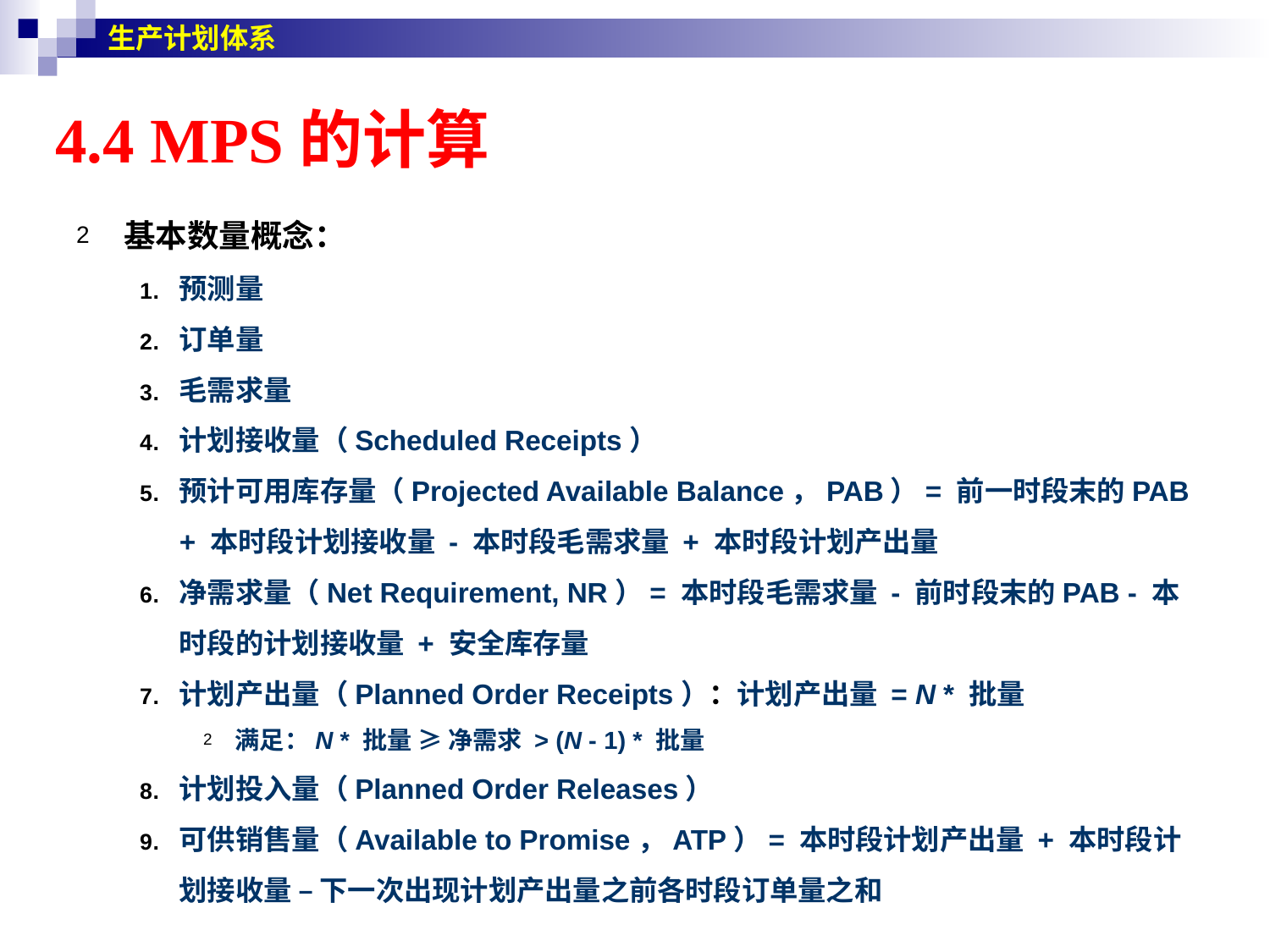

生产计划体系
# 4.4 MPS的计算
基本数量概念：
预测量
订单量
毛需求量
计划接收量（Scheduled Receipts）
预计可用库存量（Projected Available Balance，PAB）= 前一时段末的PAB + 本时段计划接收量 - 本时段毛需求量 + 本时段计划产出量
净需求量（Net Requirement, NR）= 本时段毛需求量 - 前时段末的PAB - 本时段的计划接收量 + 安全库存量
计划产出量（Planned Order Receipts）：计划产出量 = N * 批量
满足：N * 批量 ≥ 净需求 > (N - 1) * 批量
计划投入量（Planned Order Releases）
可供销售量（Available to Promise，ATP）= 本时段计划产出量 + 本时段计划接收量 – 下一次出现计划产出量之前各时段订单量之和